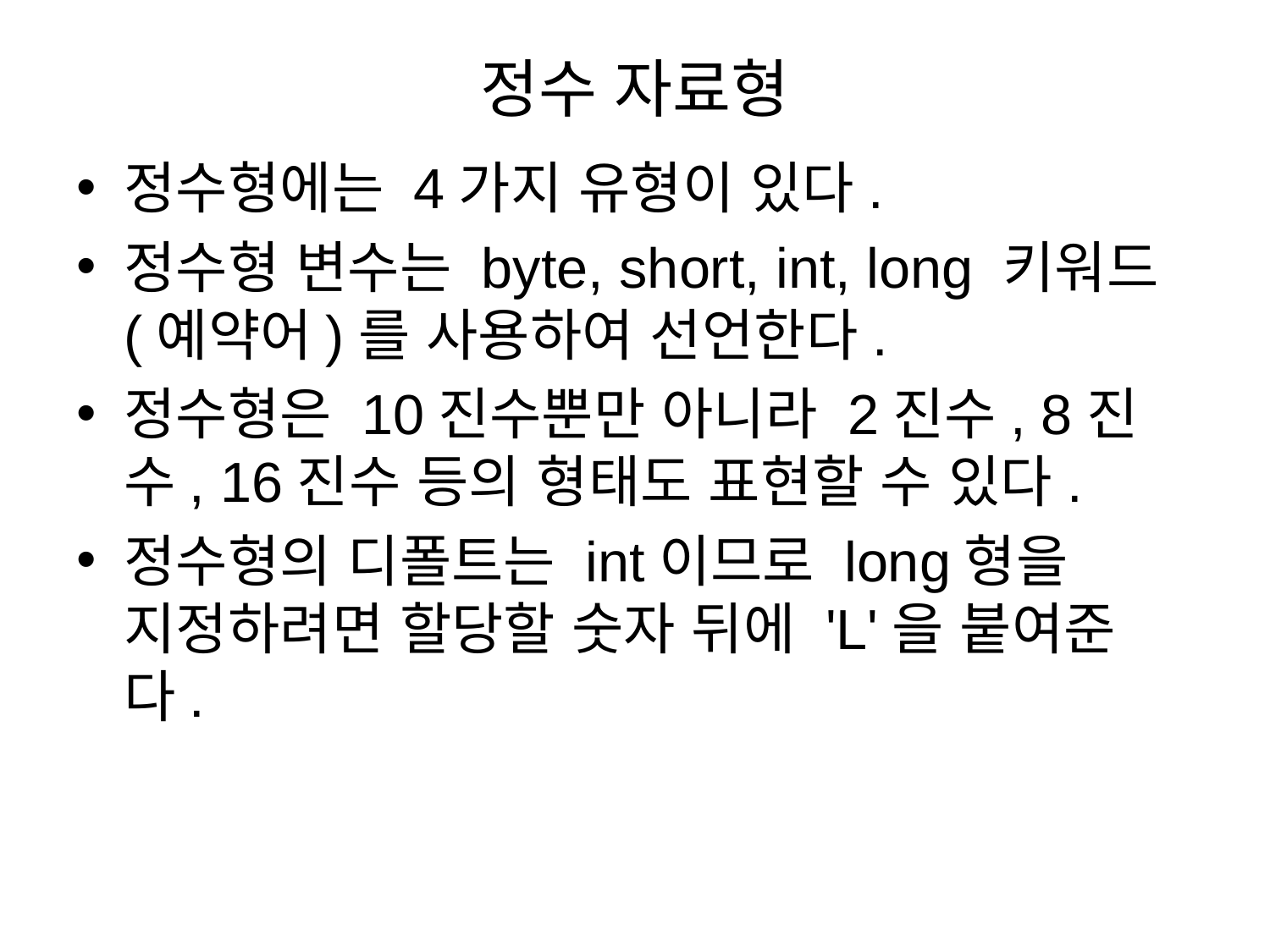

# 정수 자료형
정수형에는 4가지 유형이 있다.
정수형 변수는 byte, short, int, long 키워드(예약어)를 사용하여 선언한다.
정수형은 10진수뿐만 아니라 2진수, 8진수, 16진수 등의 형태도 표현할 수 있다.
정수형의 디폴트는 int이므로 long형을 지정하려면 할당할 숫자 뒤에 'L'을 붙여준다.